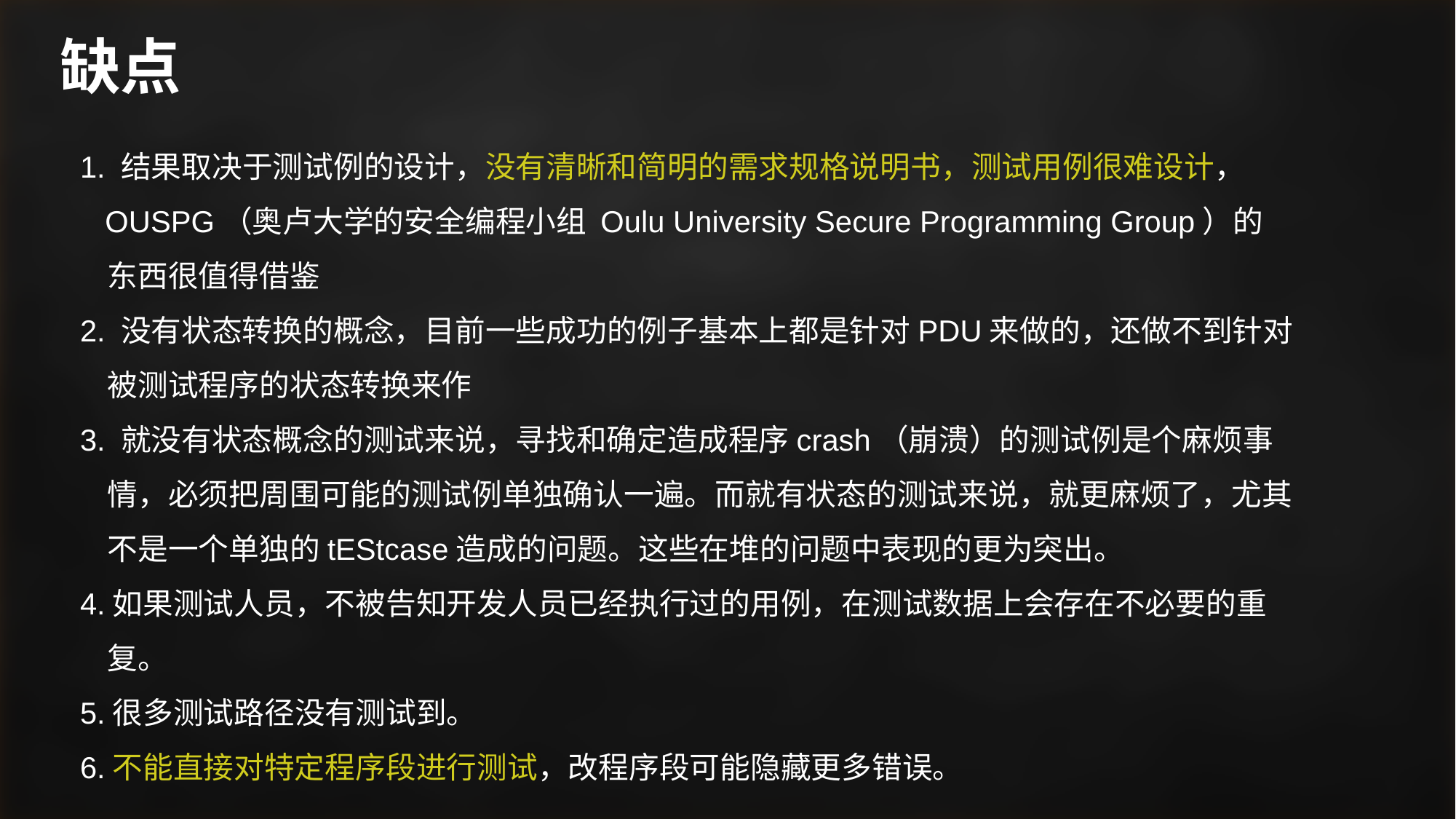

# 缺点
1. 结果取决于测试例的设计，没有清晰和简明的需求规格说明书，测试用例很难设计，
   OUSPG（奥卢大学的安全编程小组 Oulu University Secure Programming Group）的
   东西很值得借鉴
2. 没有状态转换的概念，目前一些成功的例子基本上都是针对PDU来做的，还做不到针对
   被测试程序的状态转换来作
3. 就没有状态概念的测试来说，寻找和确定造成程序crash（崩溃）的测试例是个麻烦事
   情，必须把周围可能的测试例单独确认一遍。而就有状态的测试来说，就更麻烦了，尤其
   不是一个单独的tEStcase造成的问题。这些在堆的问题中表现的更为突出。
4.如果测试人员，不被告知开发人员已经执行过的用例，在测试数据上会存在不必要的重
   复。
5.很多测试路径没有测试到。
6.不能直接对特定程序段进行测试，改程序段可能隐藏更多错误。